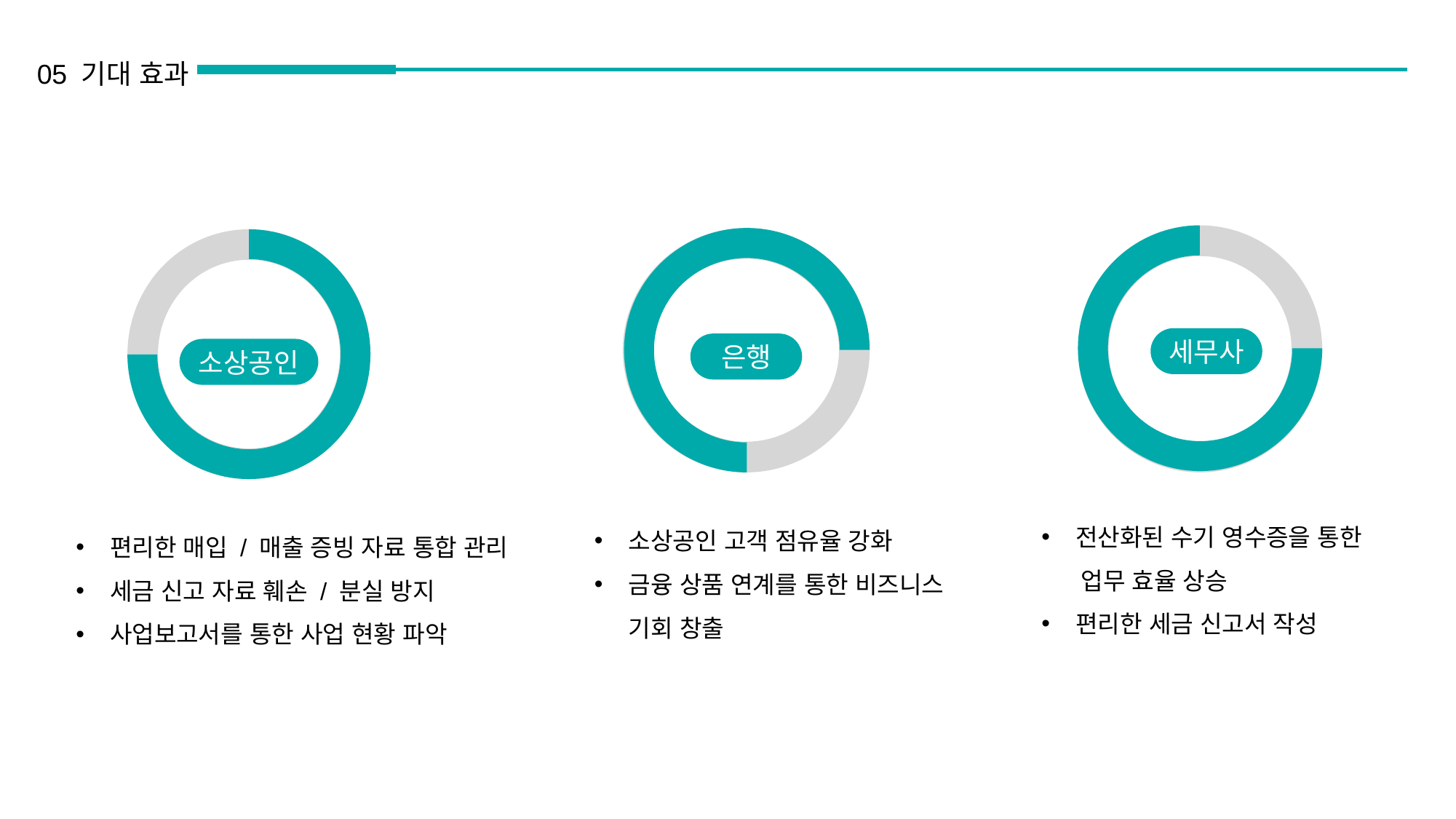

05 기대 효과

세무사
은행
소상공인
전산화된 수기 영수증을 통한
     업무 효율 상승
편리한 세금 신고서 작성
소상공인 고객 점유율 강화
금융 상품 연계를 통한 비즈니스 기회 창출
편리한 매입 / 매출 증빙 자료 통합 관리
세금 신고 자료 훼손 / 분실 방지
사업보고서를 통한 사업 현황 파악